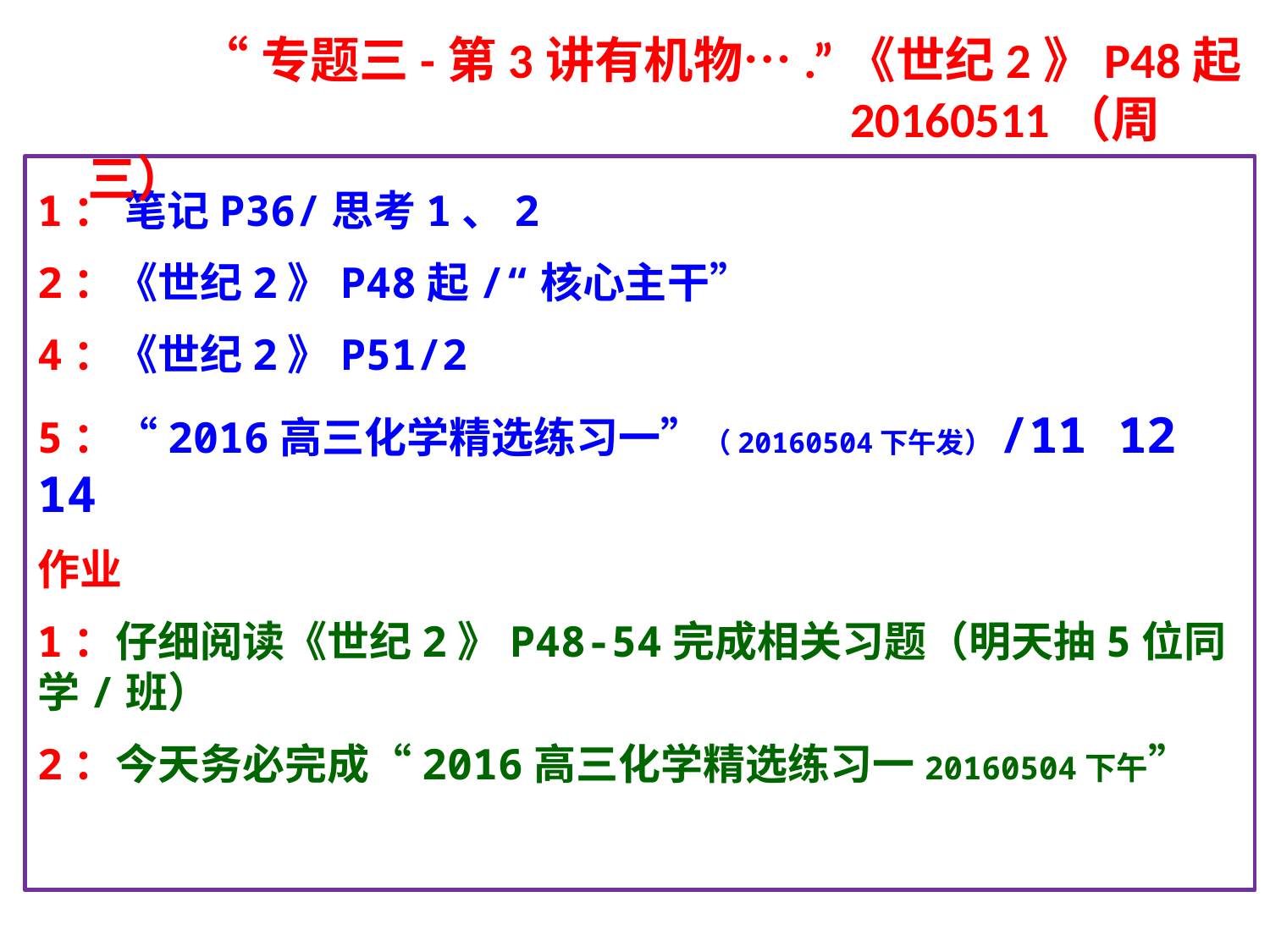

“专题三-第3讲有机物….”《世纪2》P48起
                                                                    20160511（周三）

1： 笔记P36/思考1、2
2：《世纪2》P48起/“核心主干”
4：《世纪2》P51/2
5：“2016高三化学精选练习一”（20160504下午发）/11 12 14
作业
1：仔细阅读《世纪2》P48-54完成相关习题（明天抽5位同学/班）
2：今天务必完成“2016高三化学精选练习一20160504下午”